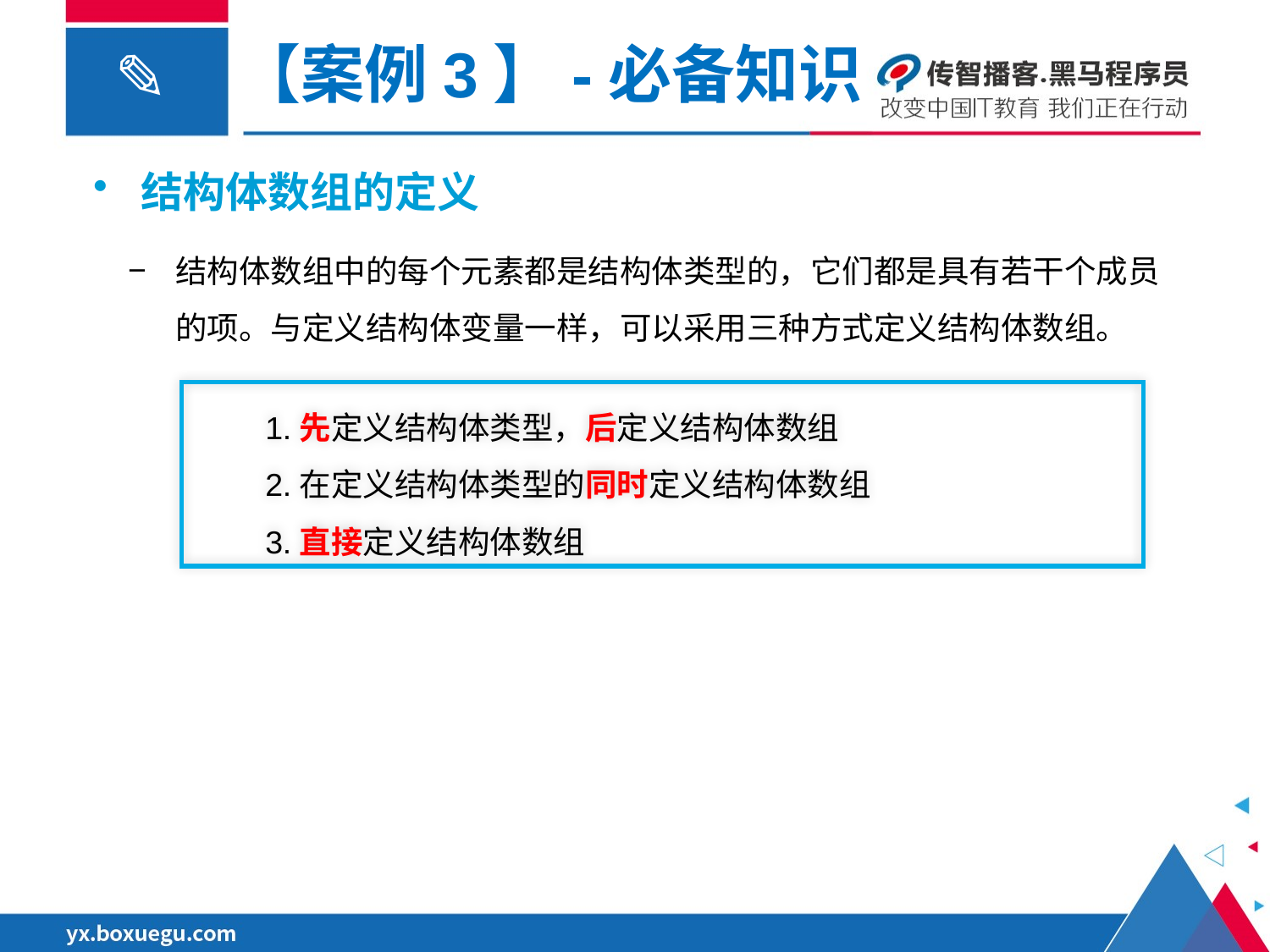

【案例3】-必备知识
结构体数组的定义
结构体数组中的每个元素都是结构体类型的，它们都是具有若干个成员的项。与定义结构体变量一样，可以采用三种方式定义结构体数组。
        1.先定义结构体类型，后定义结构体数组
        2.在定义结构体类型的同时定义结构体数组
        3.直接定义结构体数组